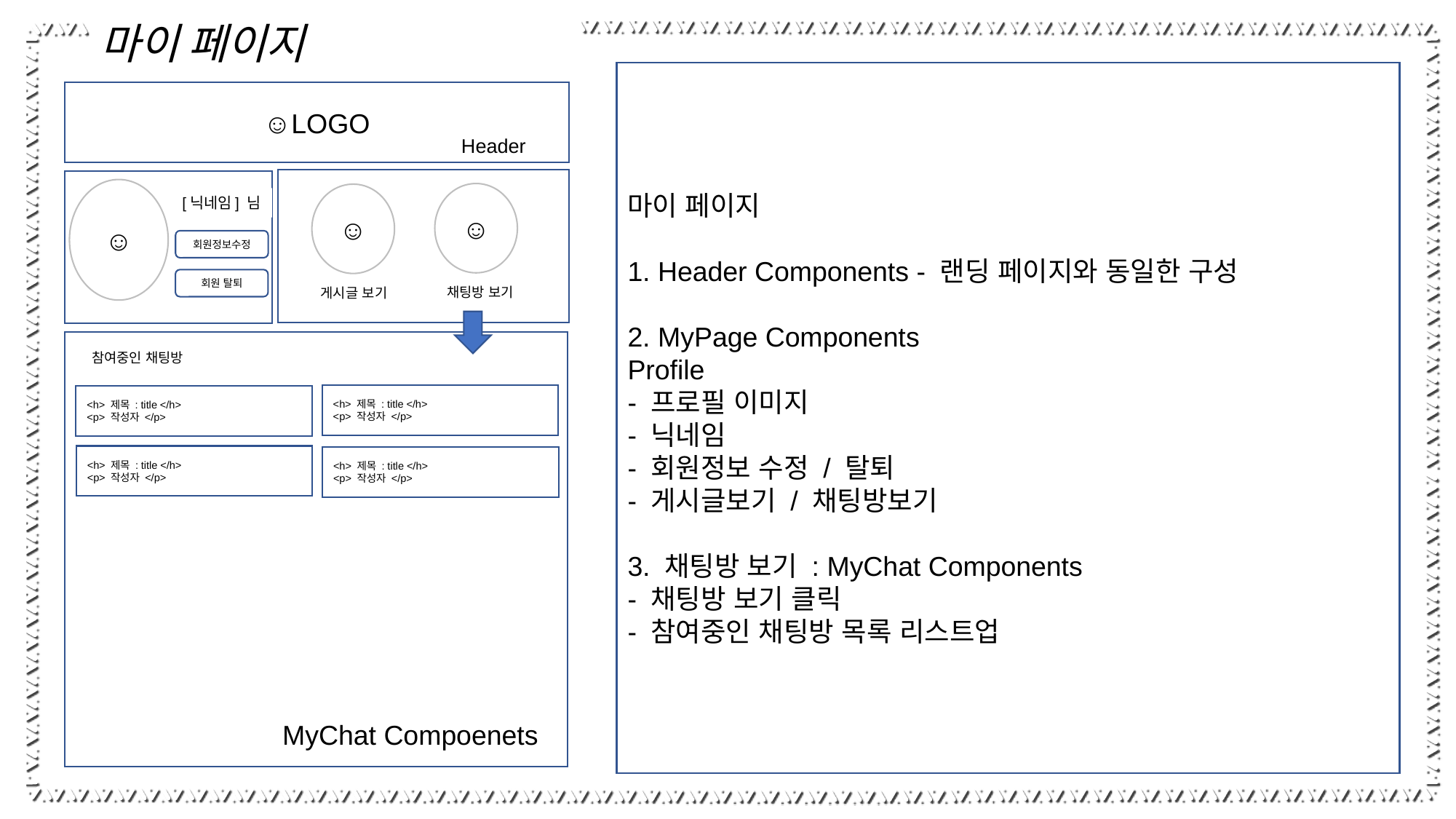

마이 페이지

마이 페이지

1. Header Components - 랜딩 페이지와 동일한 구성

2. MyPage Components
Profile
- 프로필 이미지
- 닉네임
- 회원정보 수정 / 탈퇴
- 게시글보기 / 채팅방보기

3. 채팅방 보기 : MyChat Components
- 채팅방 보기 클릭
- 참여중인 채팅방 목록 리스트업
☺LOGO
Header

☺
☺️
☺️
[닉네임] 님
회원정보수정
회원 탈퇴
채팅방 보기
게시글 보기

참여중인 채팅방

<h> 제목 : title </h>
<p> 작성자 </p>

<h> 제목 : title </h>
<p> 작성자 </p>

<h> 제목 : title </h>
<p> 작성자 </p>

<h> 제목 : title </h>
<p> 작성자 </p>

MyChat Compoenets